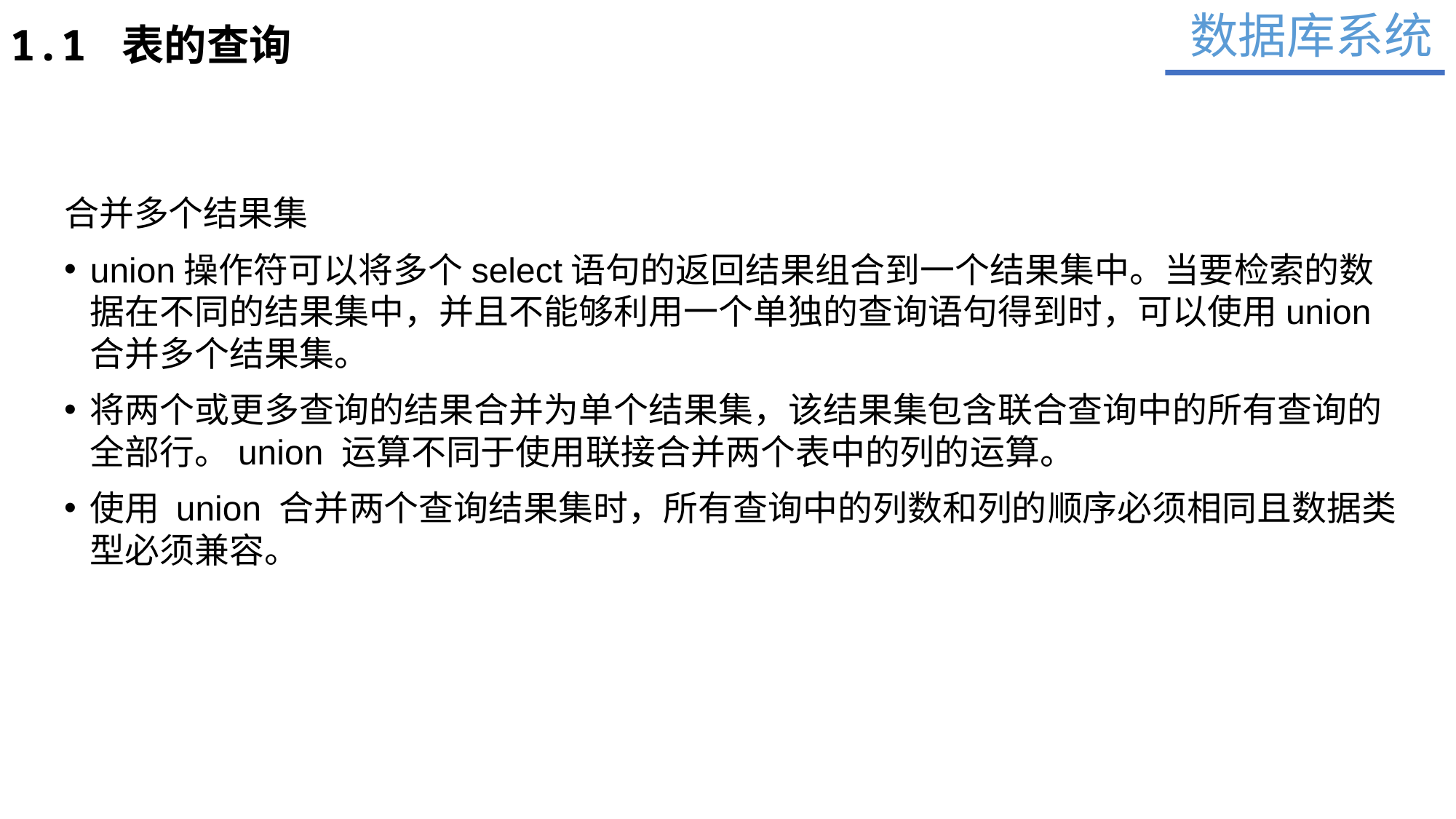

数据库系统
1.1 表的查询

合并多个结果集
union操作符可以将多个select语句的返回结果组合到一个结果集中。当要检索的数据在不同的结果集中，并且不能够利用一个单独的查询语句得到时，可以使用union合并多个结果集。
将两个或更多查询的结果合并为单个结果集，该结果集包含联合查询中的所有查询的全部行。union 运算不同于使用联接合并两个表中的列的运算。
使用 union 合并两个查询结果集时，所有查询中的列数和列的顺序必须相同且数据类型必须兼容。